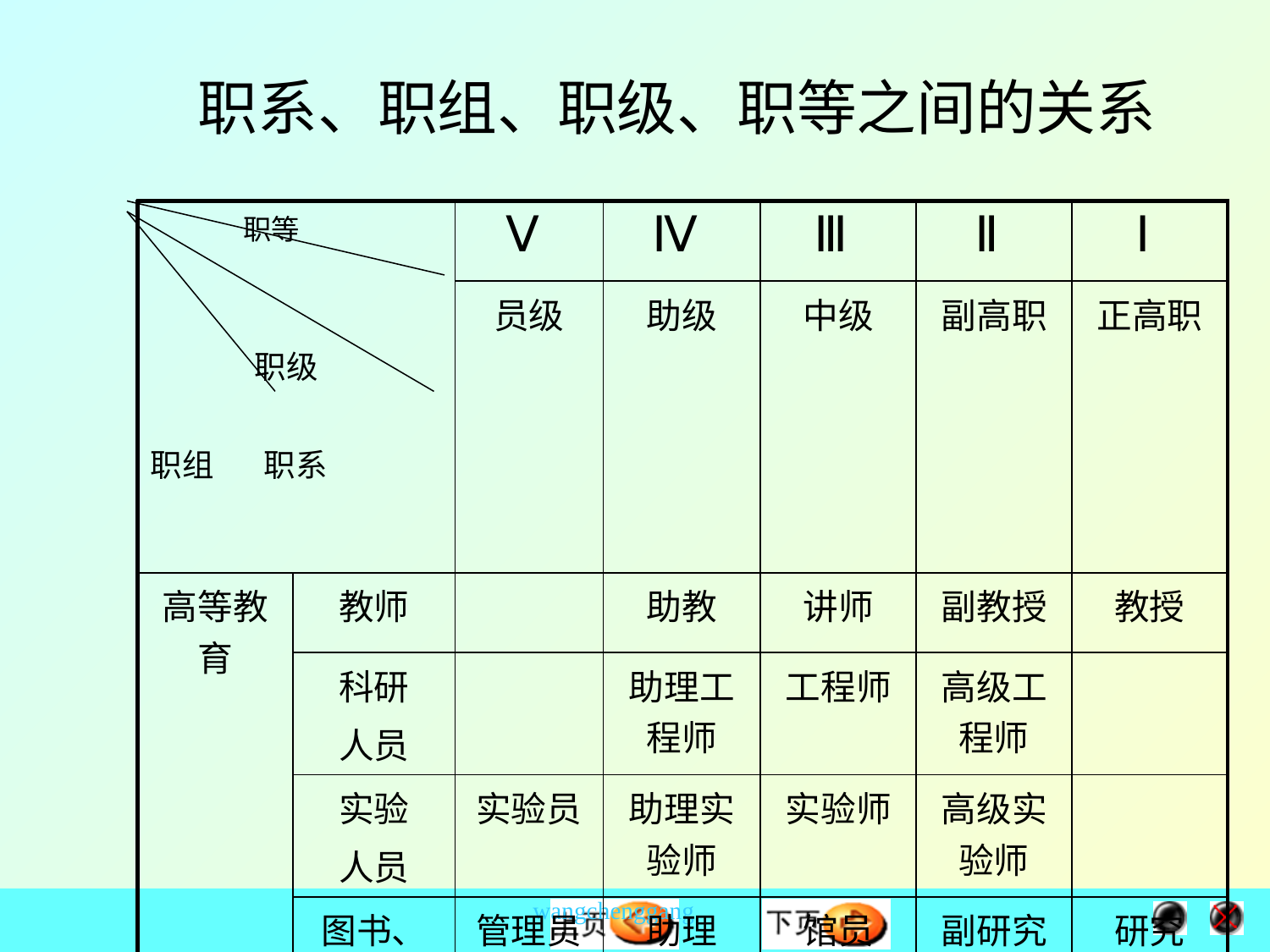

# 职系、职组、职级、职等之间的关系

| 职等 职级 职组 职系 |  | Ⅴ | Ⅳ | Ⅲ | Ⅱ | Ⅰ |
| --- | --- | --- | --- | --- | --- | --- |
|  |  | 员级 | 助级 | 中级 | 副高职 | 正高职 |
| 高等教育 | 教师 |  | 助教 | 讲师 | 副教授 | 教授 |
|  | 科研 人员 |  | 助理工程师 | 工程师 | 高级工程师 |  |
|  | 实验 人员 | 实验员 | 助理实验师 | 实验师 | 高级实验师 |  |
|  | 图书、资料、档案 | 管理员 | 助理 馆院 | 馆员 | 副研究馆员 | 研究 馆员 |

wangchenggang